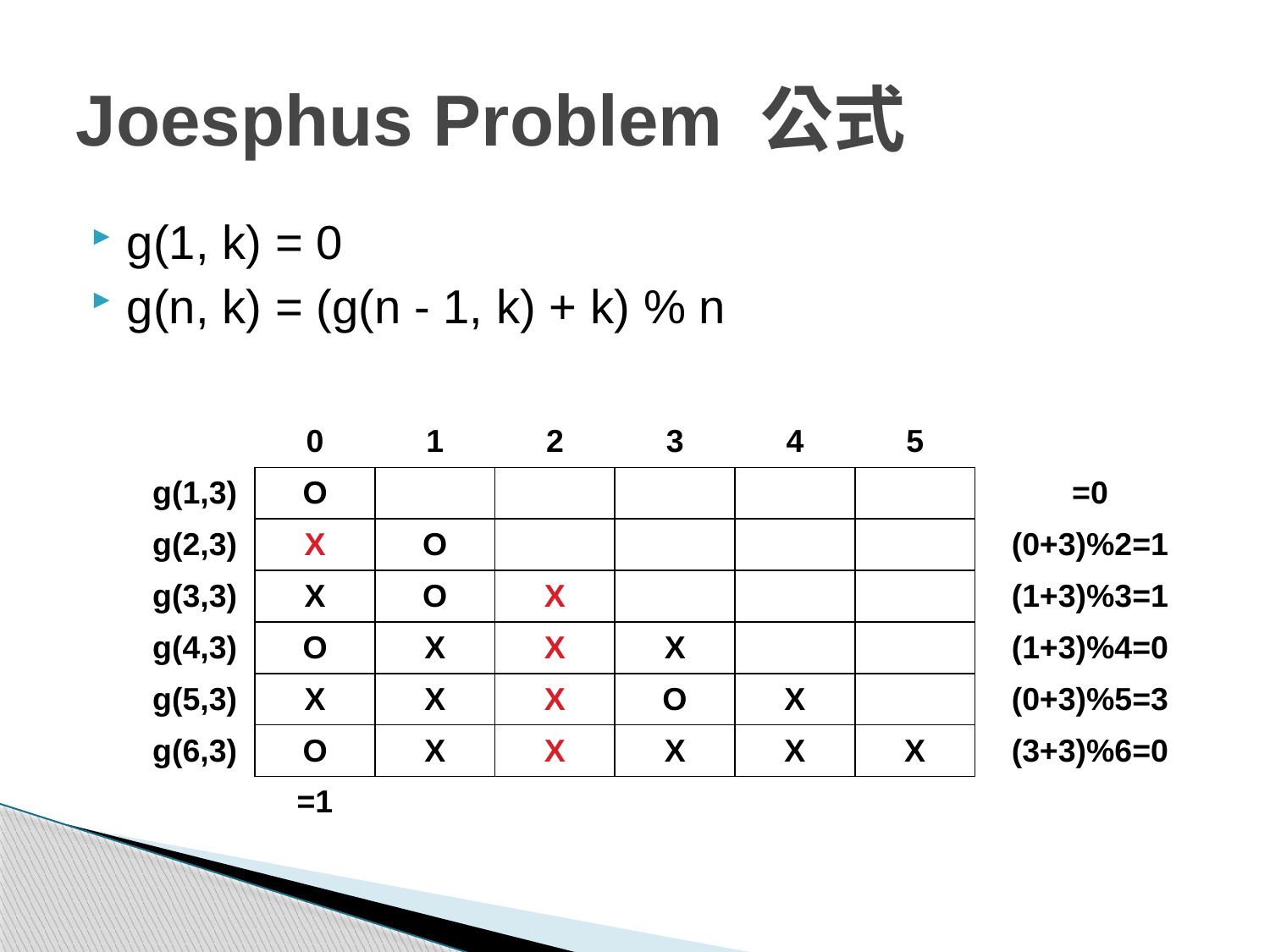

# Joesphus Problem 公式
g(1, k) = 0
g(n, k) = (g(n - 1, k) + k) % n
|  | 0 | 1 | 2 | 3 | 4 | 5 |  |
| --- | --- | --- | --- | --- | --- | --- | --- |
| g(1,3) | O |  |  |  |  |  | =0 |
| g(2,3) | X | O |  |  |  |  | (0+3)%2=1 |
| g(3,3) | X | O | X |  |  |  | (1+3)%3=1 |
| g(4,3) | O | X | X | X |  |  | (1+3)%4=0 |
| g(5,3) | X | X | X | O | X |  | (0+3)%5=3 |
| g(6,3) | O | X | X | X | X | X | (3+3)%6=0 |
|  | =1 |  |  |  |  |  |  |